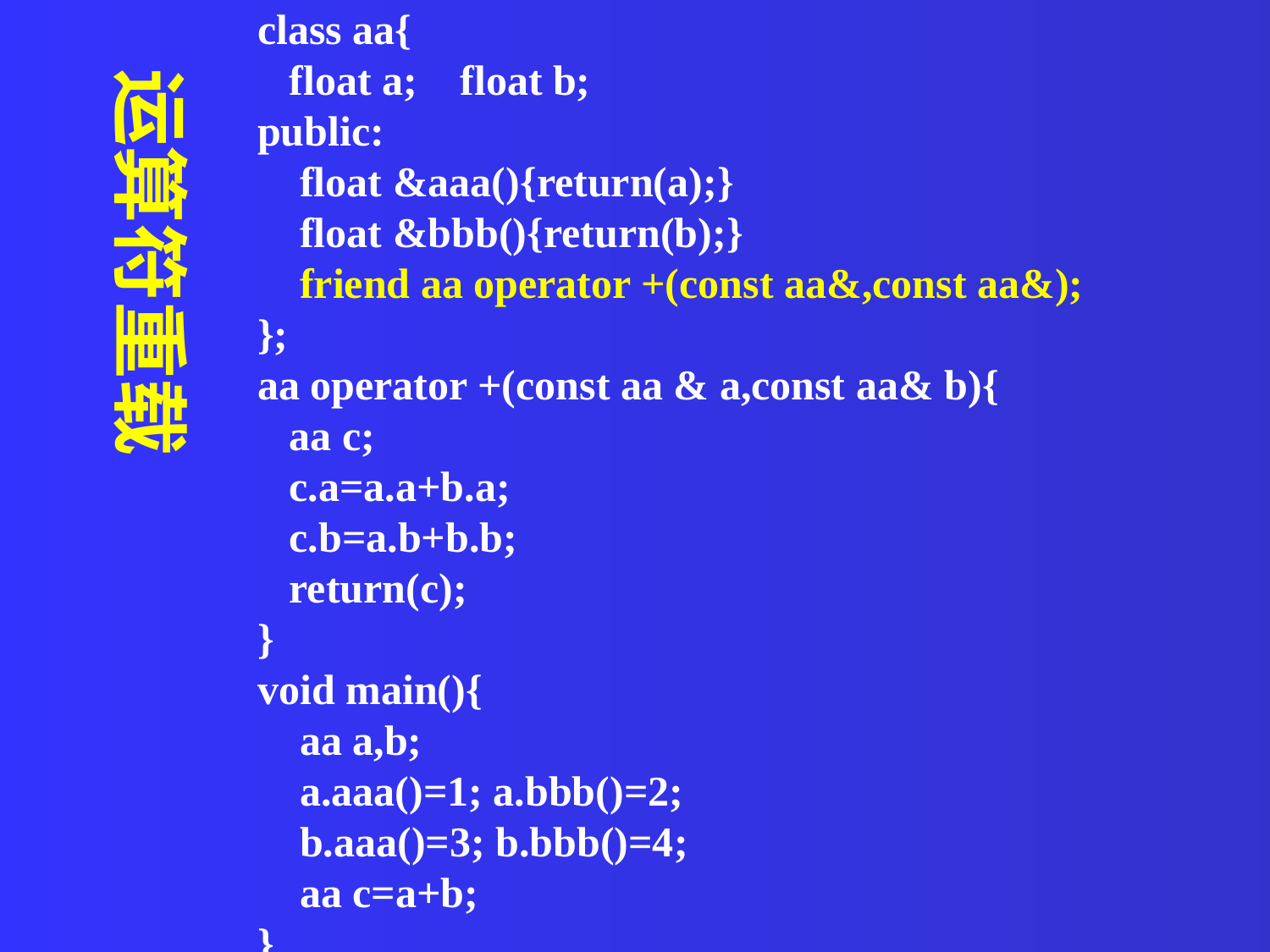

class aa{
   float a;    float b;
public:
    float &aaa(){return(a);}
    float &bbb(){return(b);}
    friend aa operator +(const aa&,const aa&);
};
aa operator +(const aa & a,const aa& b){
   aa c;
   c.a=a.a+b.a;
   c.b=a.b+b.b;
   return(c);
}
void main(){
    aa a,b;
    a.aaa()=1; a.bbb()=2;
    b.aaa()=3; b.bbb()=4;
    aa c=a+b;
}
运算符重载